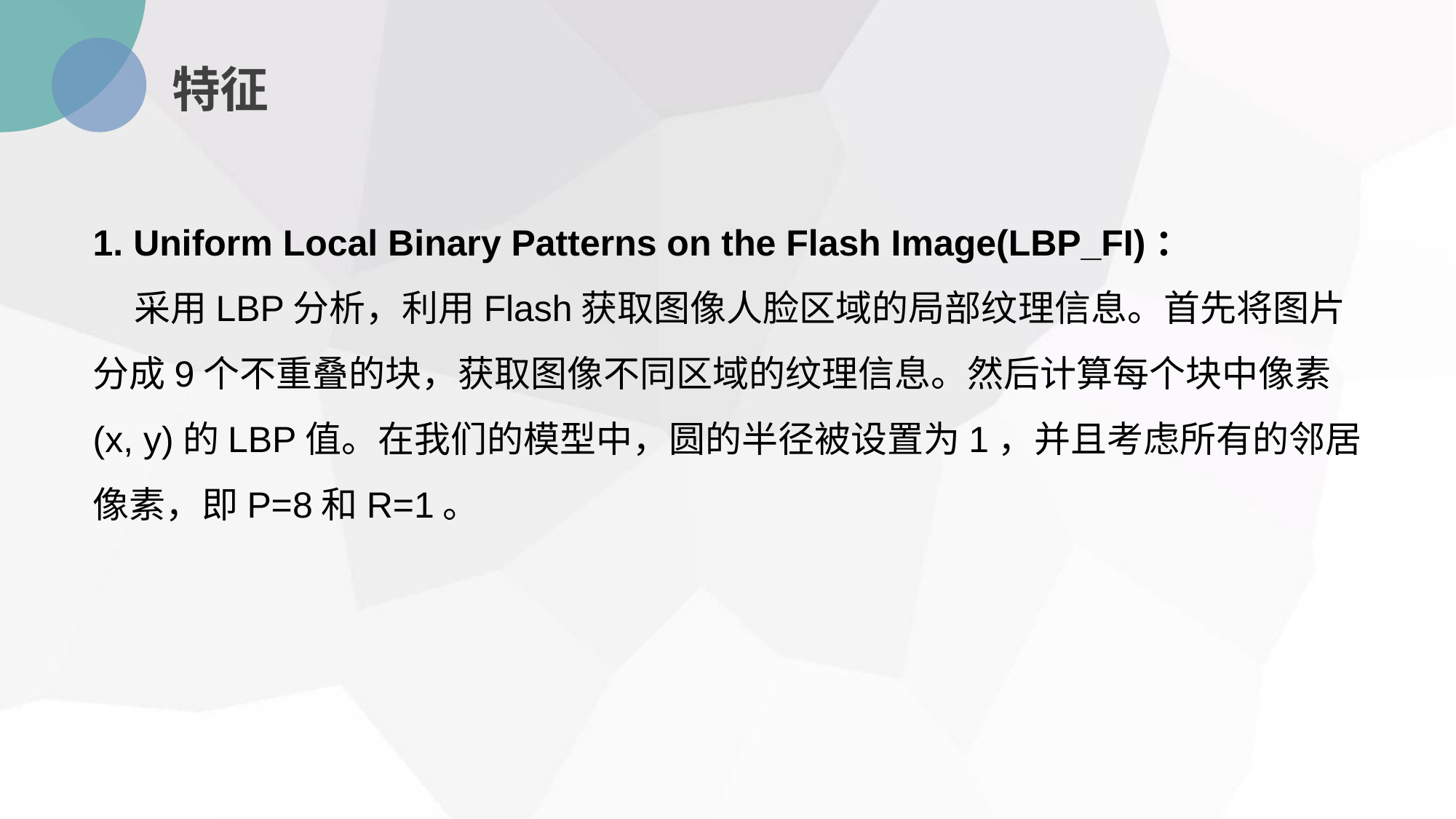

特征
1. Uniform Local Binary Patterns on the Flash Image(LBP_FI)：
    采用LBP分析，利用Flash获取图像人脸区域的局部纹理信息。首先将图片分成9个不重叠的块，获取图像不同区域的纹理信息。然后计算每个块中像素(x, y)的LBP值。在我们的模型中，圆的半径被设置为1，并且考虑所有的邻居像素，即P=8和R=1。